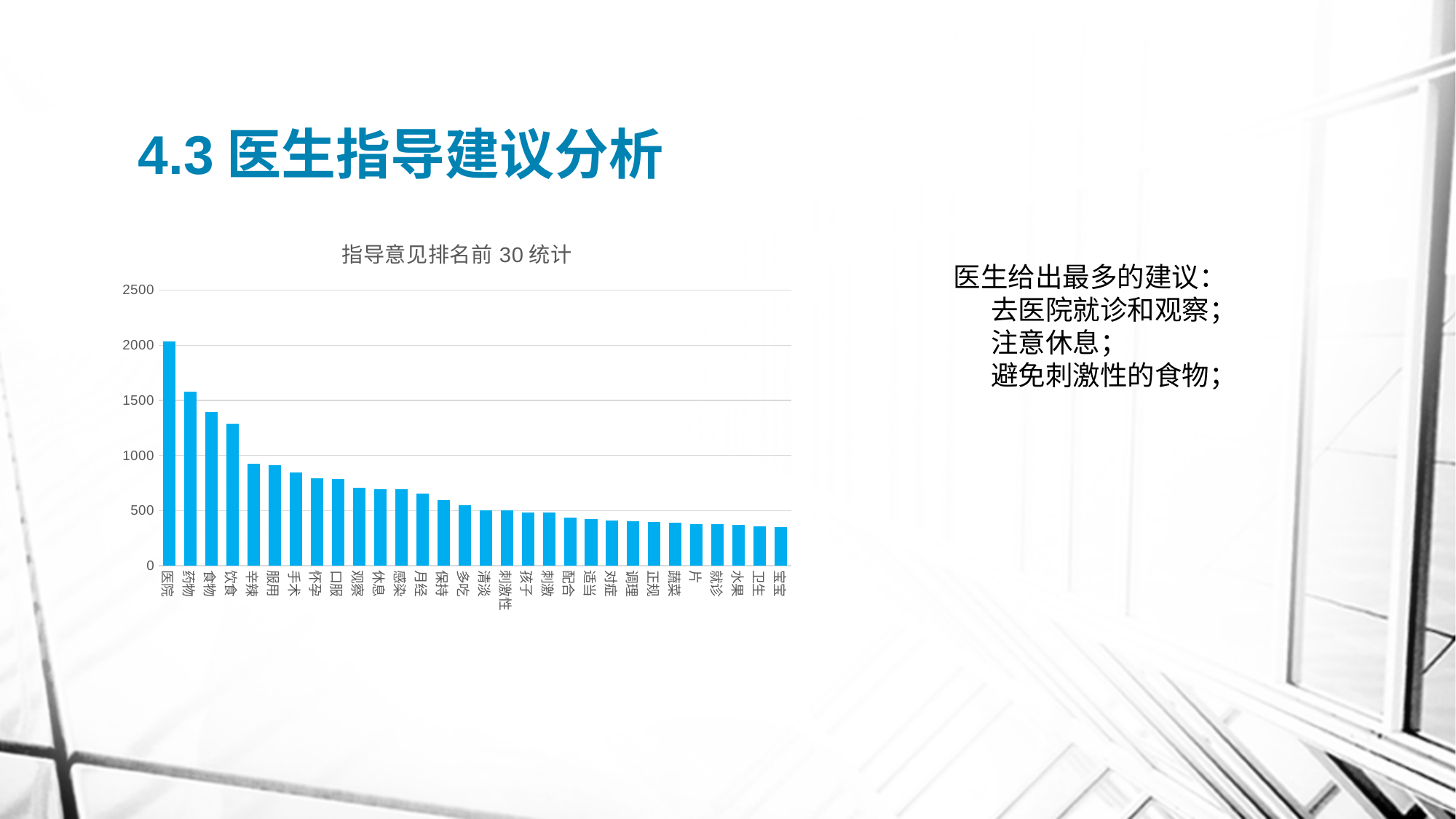

# 4.3医生指导建议分析

### Chart: 指导意见排名前30统计

| Category |  |
|---|---|
| 医院 | 2034.0 |
| 药物 | 1582.0 |
| 食物 | 1395.0 |
| 饮食 | 1288.0 |
| 辛辣 | 926.0 |
| 服用 | 912.0 |
| 手术 | 848.0 |
| 怀孕 | 791.0 |
| 口服 | 789.0 |
| 观察 | 706.0 |
| 休息 | 694.0 |
| 感染 | 692.0 |
| 月经 | 653.0 |
| 保持 | 598.0 |
| 多吃 | 548.0 |
| 清淡 | 506.0 |
| 刺激性 | 503.0 |
| 孩子 | 486.0 |
| 刺激 | 486.0 |
| 配合 | 437.0 |
| 适当 | 423.0 |
| 对症 | 412.0 |
| 调理 | 407.0 |
| 正规 | 399.0 |
| 蔬菜 | 389.0 |
| 片 | 379.0 |
| 就诊 | 378.0 |
| 水果 | 368.0 |
| 卫生 | 359.0 |
| 宝宝 | 351.0 |
医生给出最多的建议：
     去医院就诊和观察；
     注意休息；
     避免刺激性的食物；